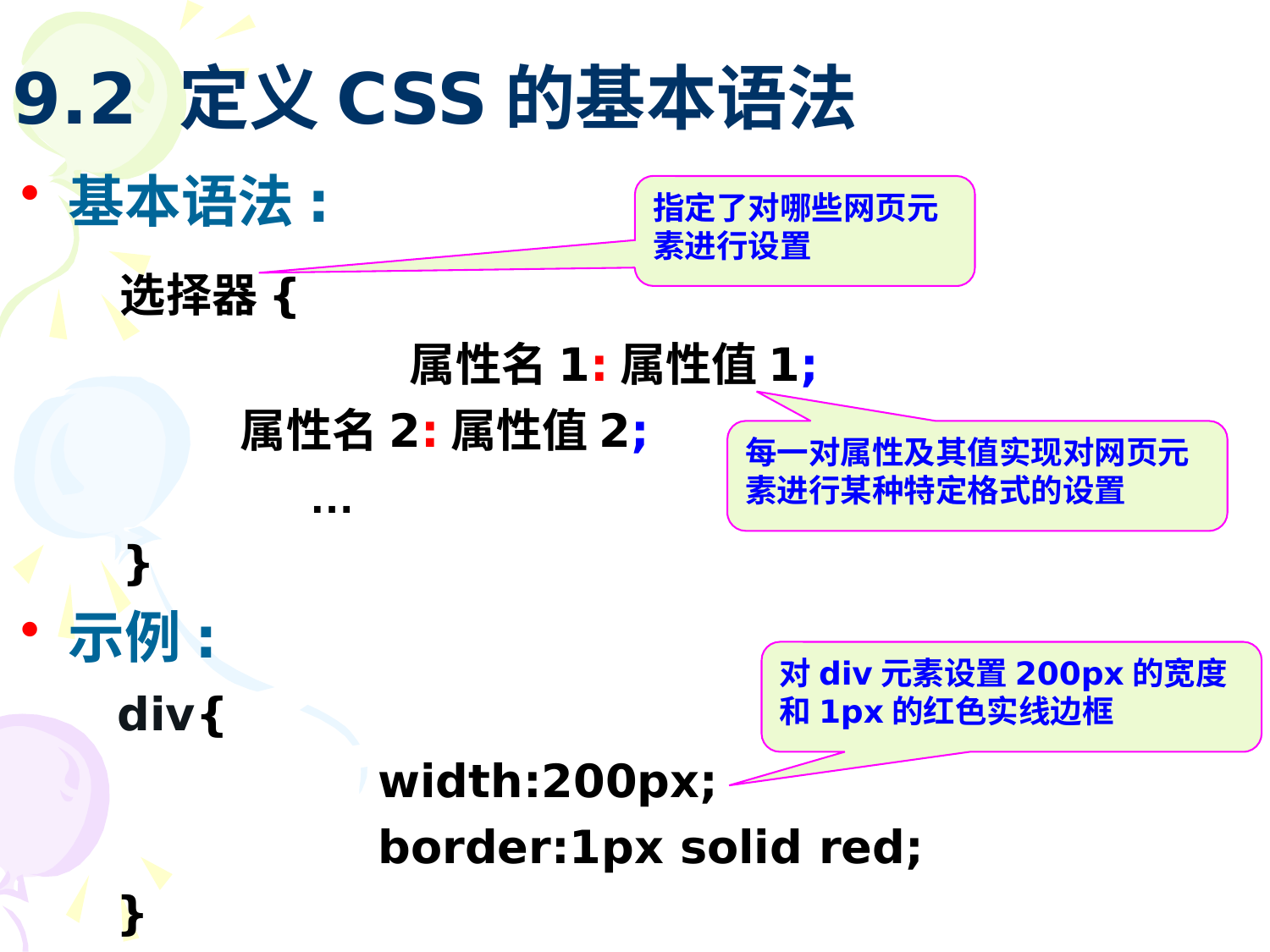

# 9.2 定义CSS的基本语法
基本语法:
  选择器{
			  属性名1:属性值1;
              属性名2:属性值2;
              …
   }
示例:
  div{
			width:200px;
			border:1px solid red;
  }

指定了对哪些网页元素进行设置
每一对属性及其值实现对网页元素进行某种特定格式的设置
对div元素设置200px的宽度和1px的红色实线边框